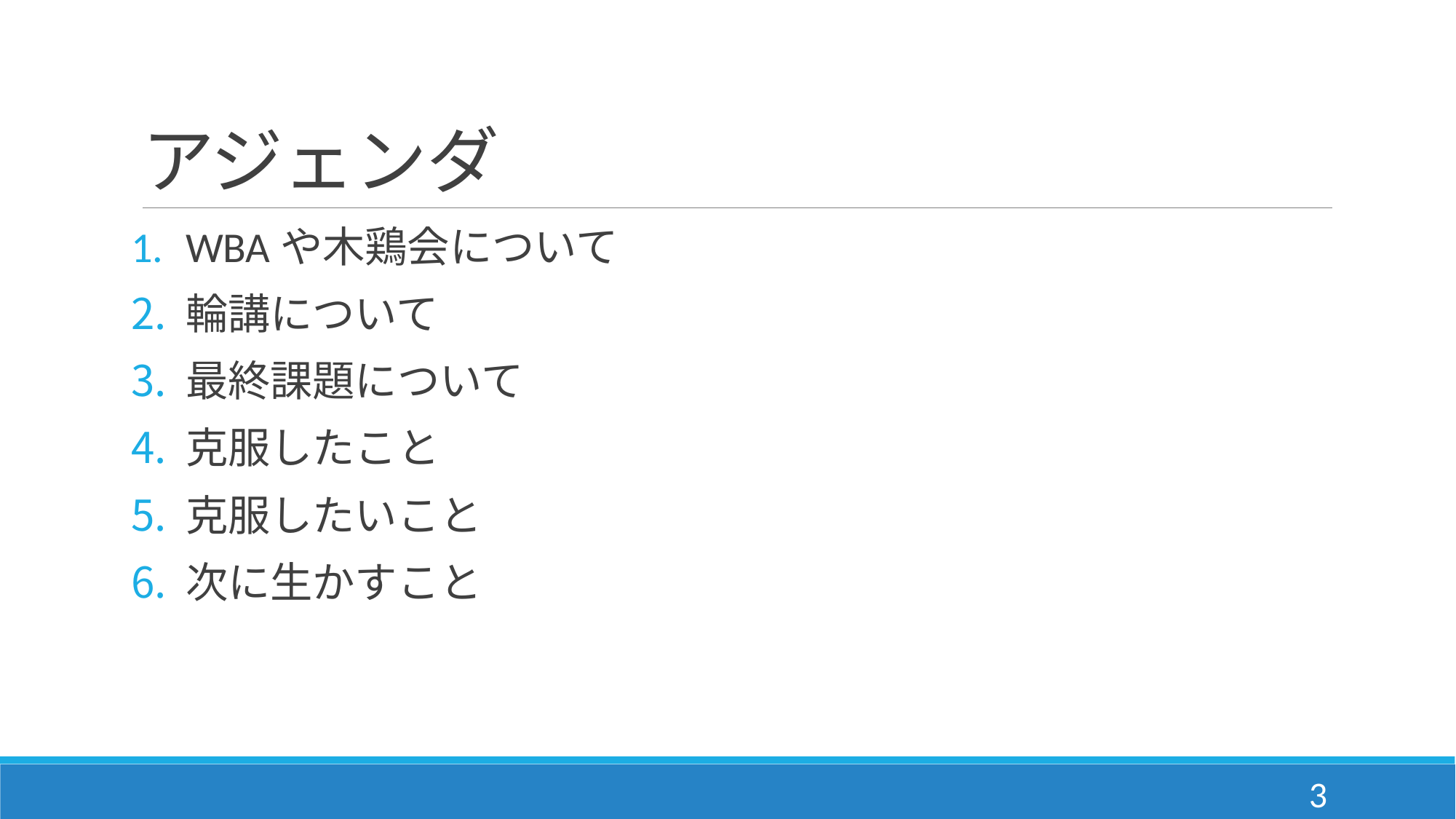

# アジェンダ
WBAや木鶏会について
輪講について
最終課題について
克服したこと
克服したいこと
次に生かすこと

3